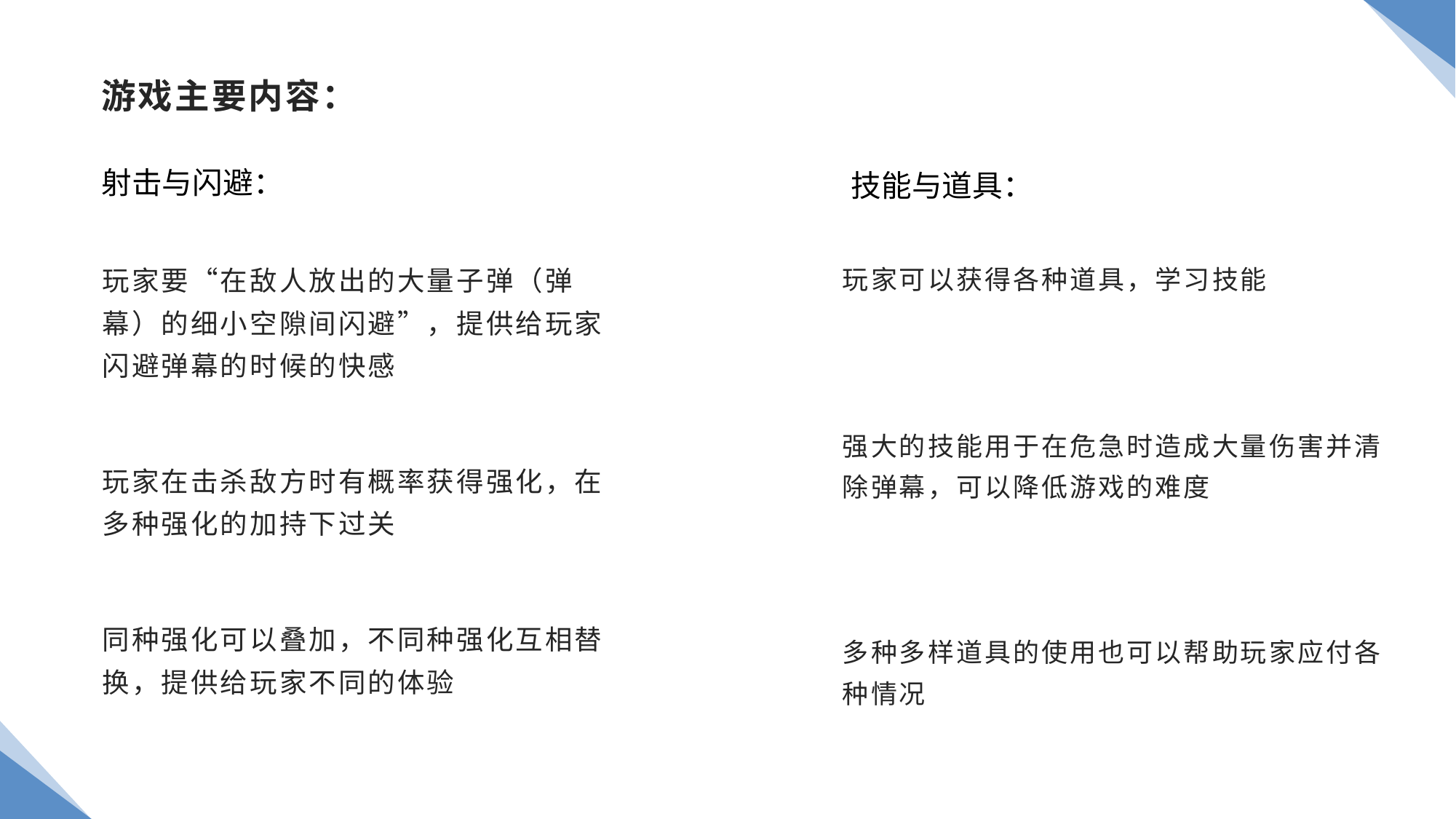

# 游戏主要内容：
射击与闪避：
技能与道具：
玩家要“在敌人放出的大量子弹（弹幕）的细小空隙间闪避”，提供给玩家闪避弹幕的时候的快感

玩家在击杀敌方时有概率获得强化，在多种强化的加持下过关

同种强化可以叠加，不同种强化互相替换，提供给玩家不同的体验
玩家可以获得各种道具，学习技能

强大的技能用于在危急时造成大量伤害并清除弹幕，可以降低游戏的难度

多种多样道具的使用也可以帮助玩家应付各种情况